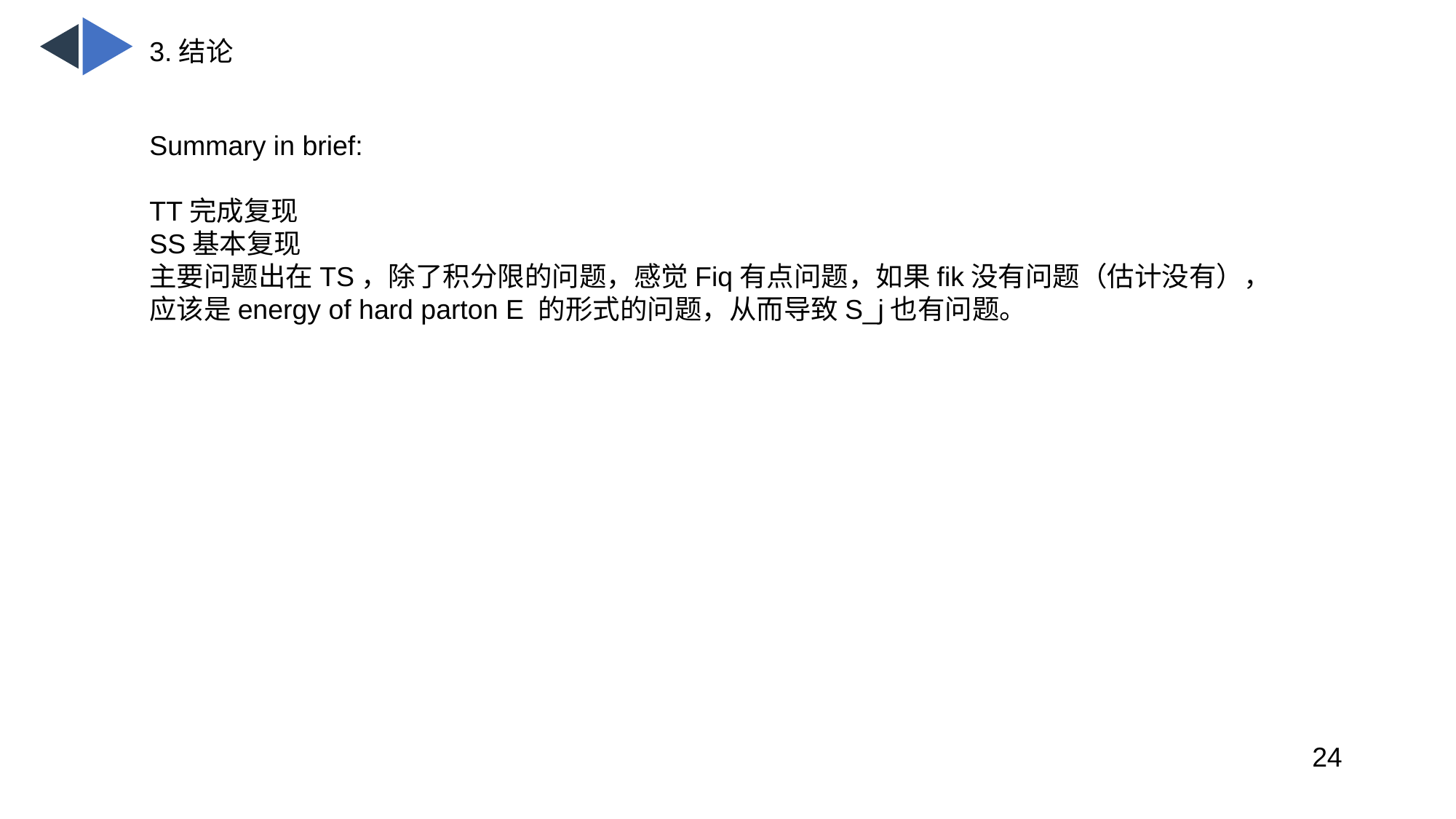

3.结论
Summary in brief:

TT完成复现
SS基本复现
主要问题出在TS，除了积分限的问题，感觉Fiq有点问题，如果fik没有问题（估计没有），应该是energy of hard parton E 的形式的问题，从而导致S_j也有问题。